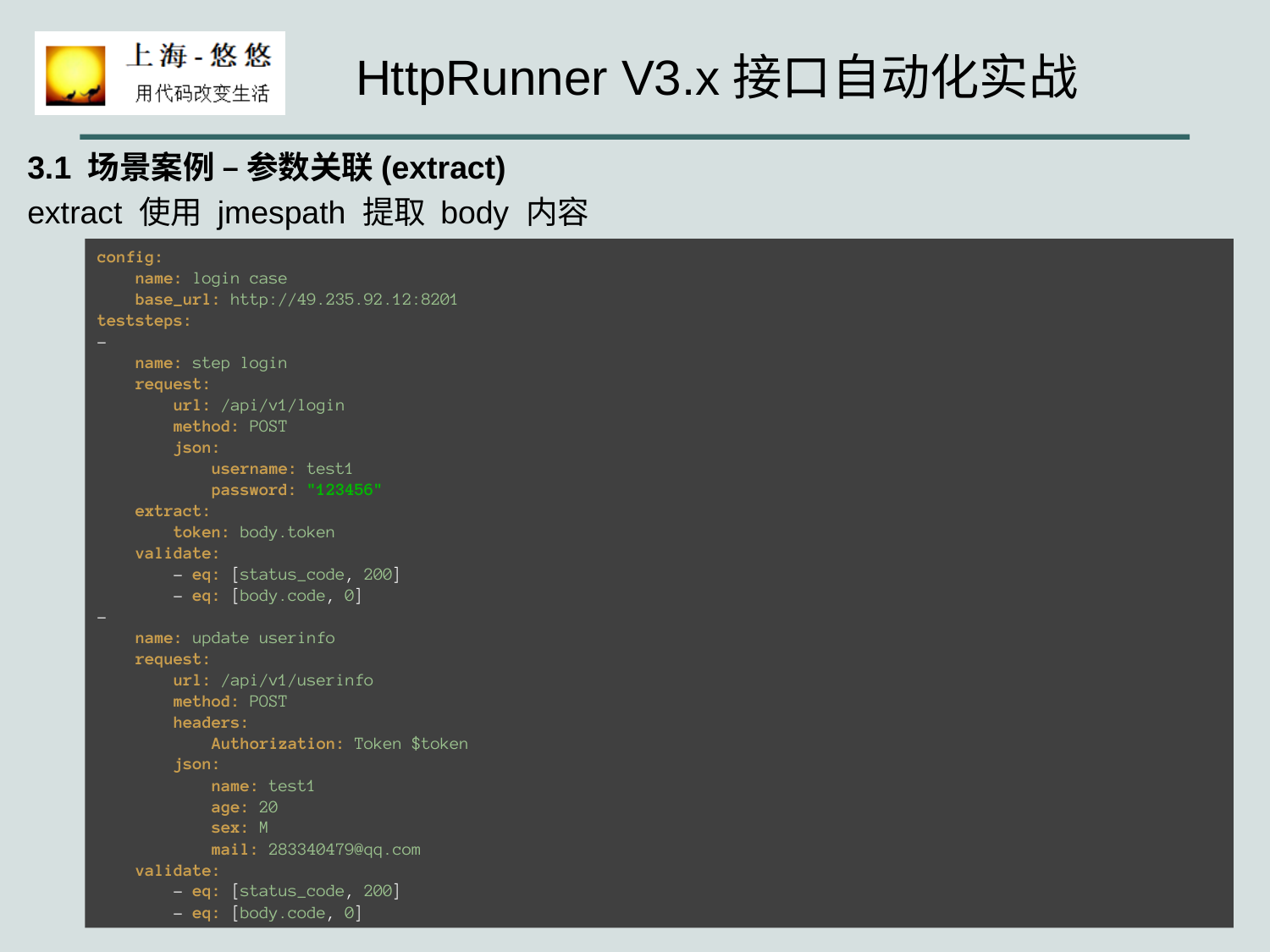

3.1 场景案例 – 参数关联(extract)
extract 使用 jmespath 提取 body 内容
config:
    name: login case
    base_url: http://49.235.92.12:8201
teststeps:
-
    name: step login
    request:
        url: /api/v1/login
        method: POST
        json:
            username: test1
            password: "123456"
    extract:
        token: body.token
    validate:
        - eq: [status_code, 200]
        - eq: [body.code, 0]
-
    name: update userinfo
    request:
        url: /api/v1/userinfo
        method: POST
        headers:
            Authorization: Token $token
        json:
            name: test1
            age: 20
            sex: M
            mail: 283340479@qq.com
    validate:
        - eq: [status_code, 200]
        - eq: [body.code, 0]